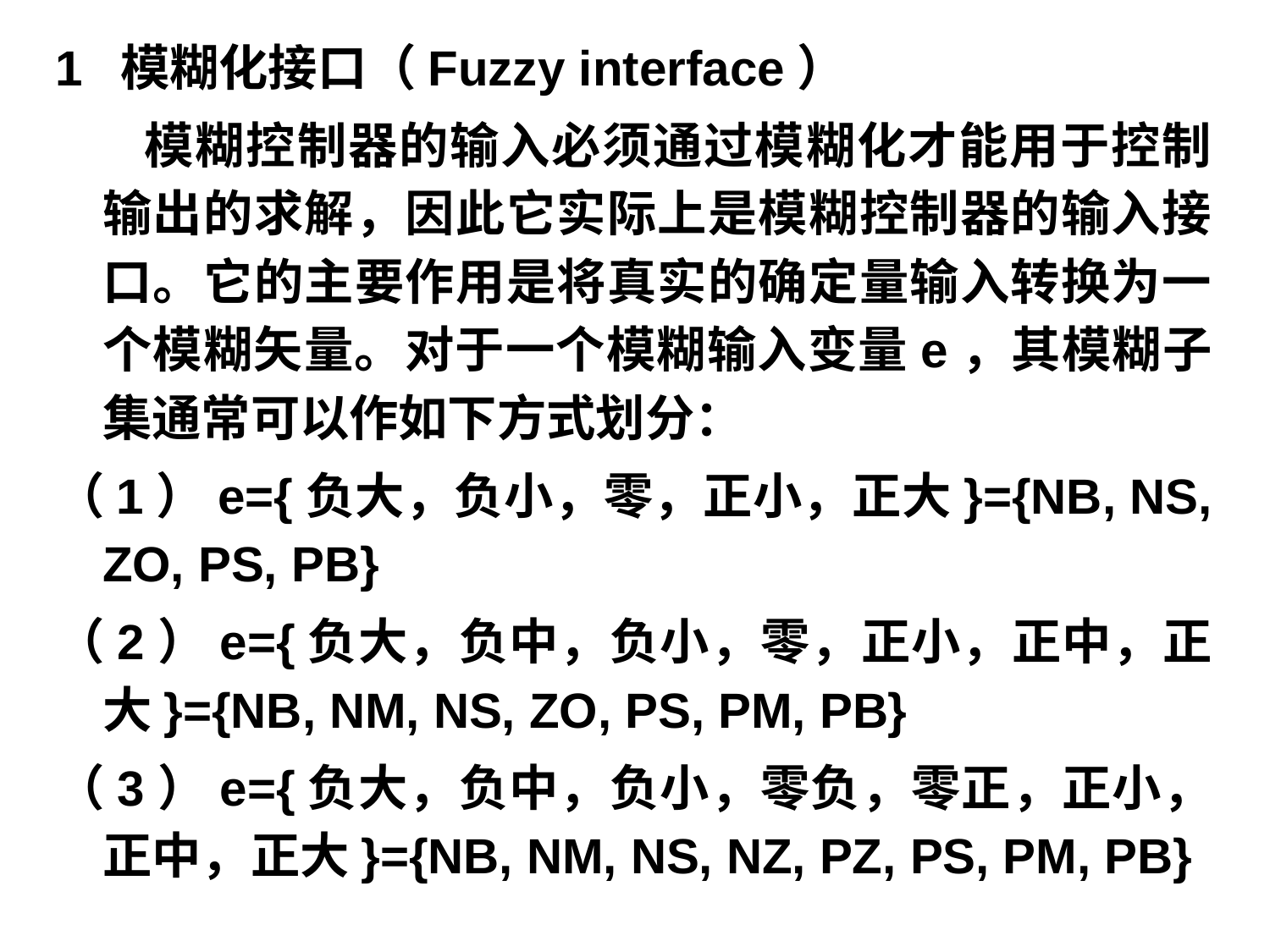

1  模糊化接口（Fuzzy interface）
      模糊控制器的输入必须通过模糊化才能用于控制输出的求解，因此它实际上是模糊控制器的输入接口。它的主要作用是将真实的确定量输入转换为一个模糊矢量。对于一个模糊输入变量e，其模糊子集通常可以作如下方式划分：
（1）e={负大，负小，零，正小，正大}={NB, NS, ZO, PS, PB}
（2）e={负大，负中，负小，零，正小，正中，正大}={NB, NM, NS, ZO, PS, PM, PB}
（3）e={负大，负中，负小，零负，零正，正小，正中，正大}={NB, NM, NS, NZ, PZ, PS, PM, PB}